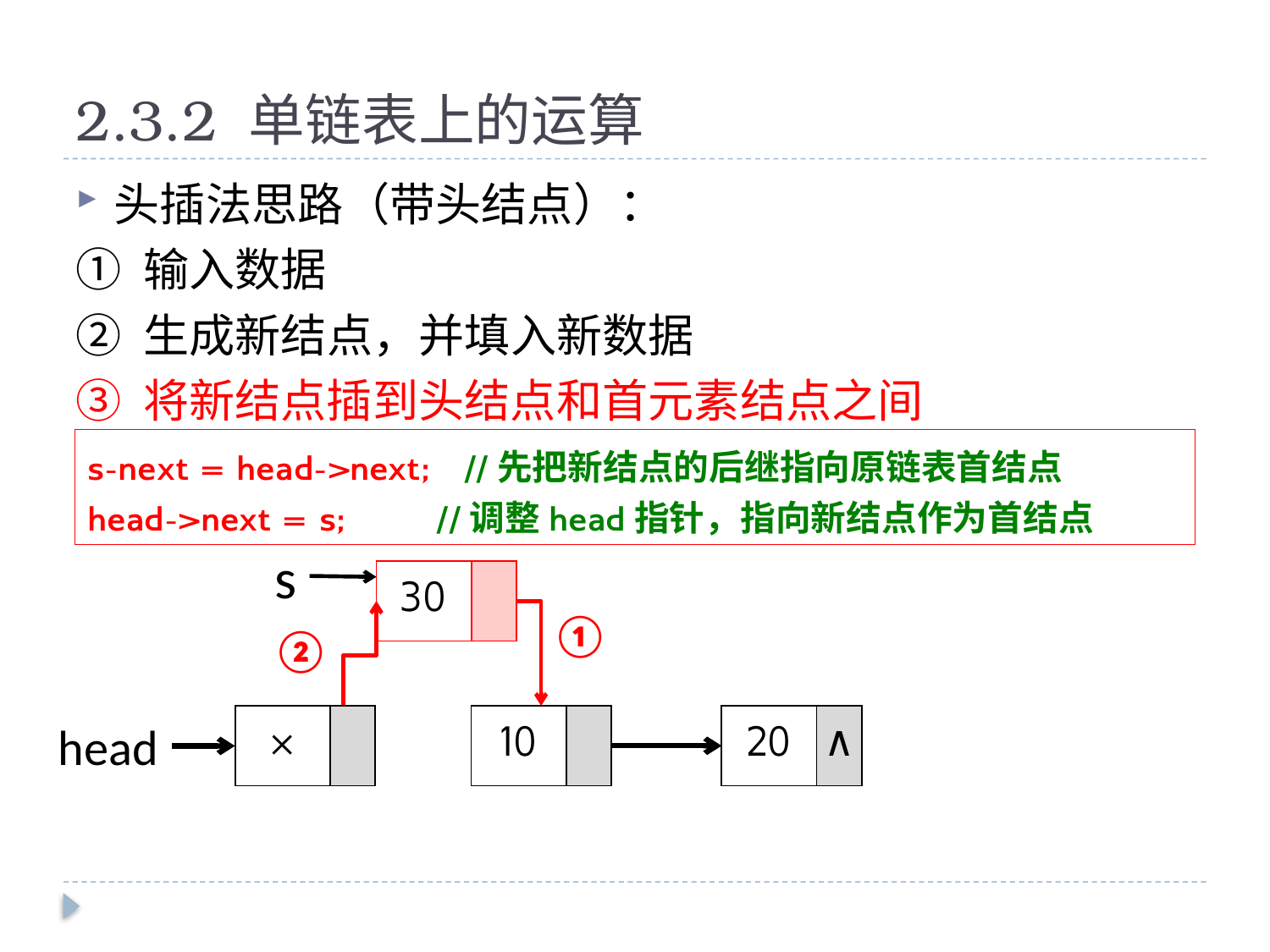

# 2.3.2 单链表上的运算
头插法思路（带头结点）：
① 输入数据
② 生成新结点，并填入新数据
③ 将新结点插到头结点和首元素结点之间

s-next = head->next;   //先把新结点的后继指向原链表首结点
head->next = s;        //调整head指针，指向新结点作为首结点
s
| 30 |  |
| --- | --- |
①
②
| × |  |
| --- | --- |
| 10 |  |
| --- | --- |
| 20 | ∧ |
| --- | --- |
head